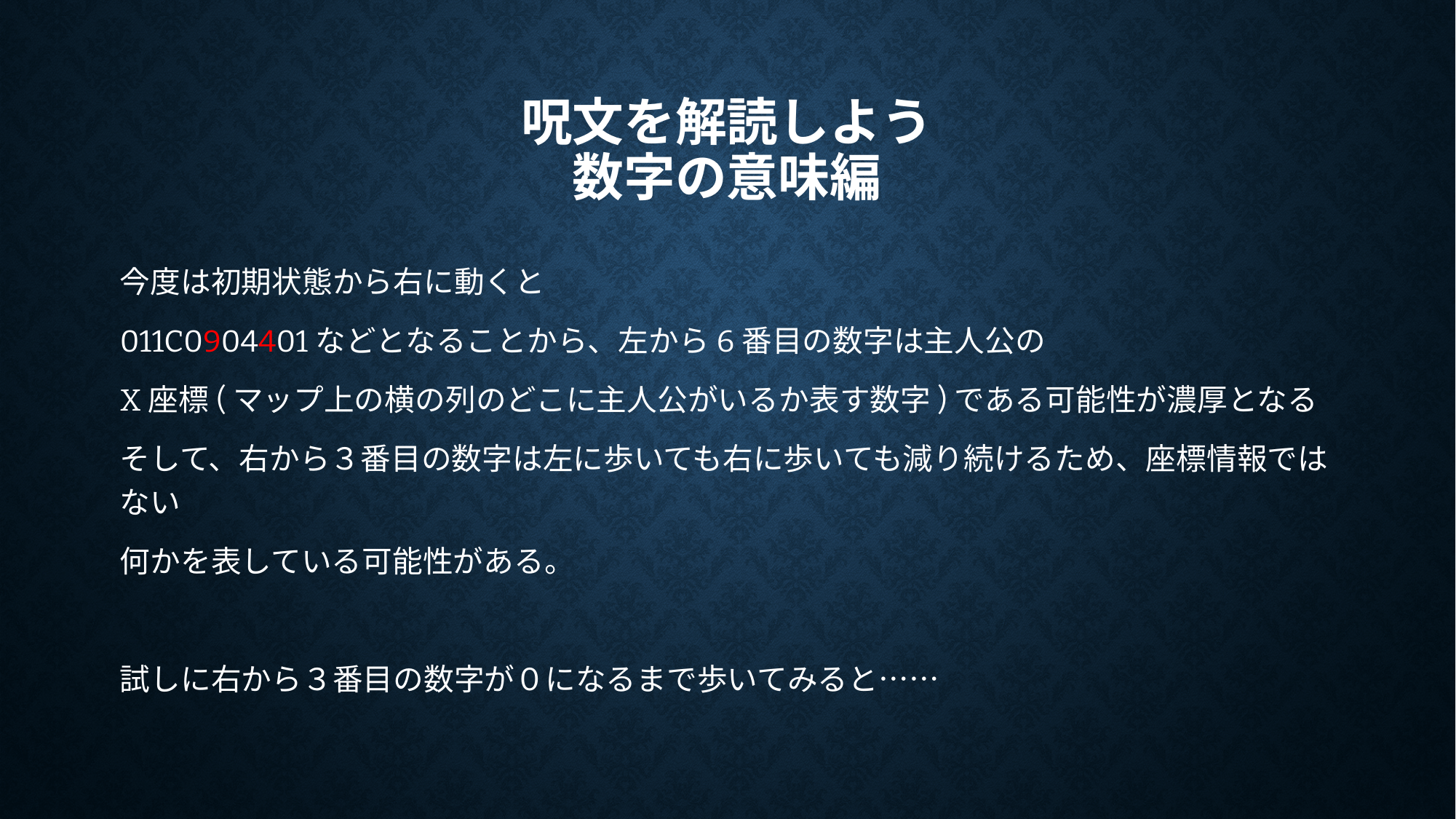

# 呪文を解読しよう 数字の意味編
今度は初期状態から右に動くと
011C0904401などとなることから、左から6番目の数字は主人公の
X座標(マップ上の横の列のどこに主人公がいるか表す数字)である可能性が濃厚となる
そして、右から３番目の数字は左に歩いても右に歩いても減り続けるため、座標情報ではない
何かを表している可能性がある。

試しに右から３番目の数字が０になるまで歩いてみると……